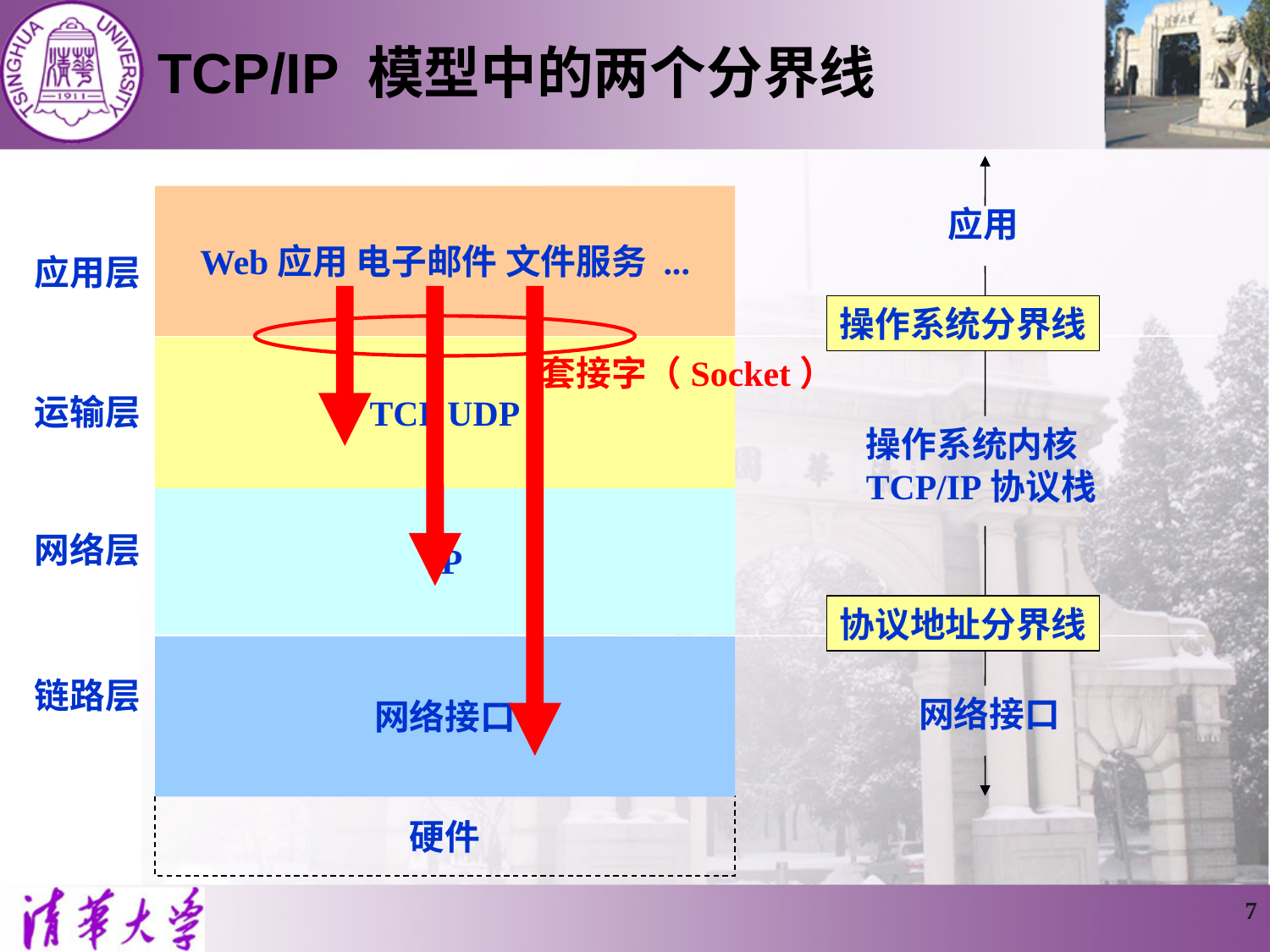

# TCP/IP 模型中的两个分界线

Web应用 电子邮件 文件服务 ...
应用
应用层

套接字（Socket）
操作系统分界线
协议地址分界线

TCP UDP

运输层
操作系统内核
TCP/IP协议栈
IP
网络层

网络接口

链路层
网络接口

硬件
7